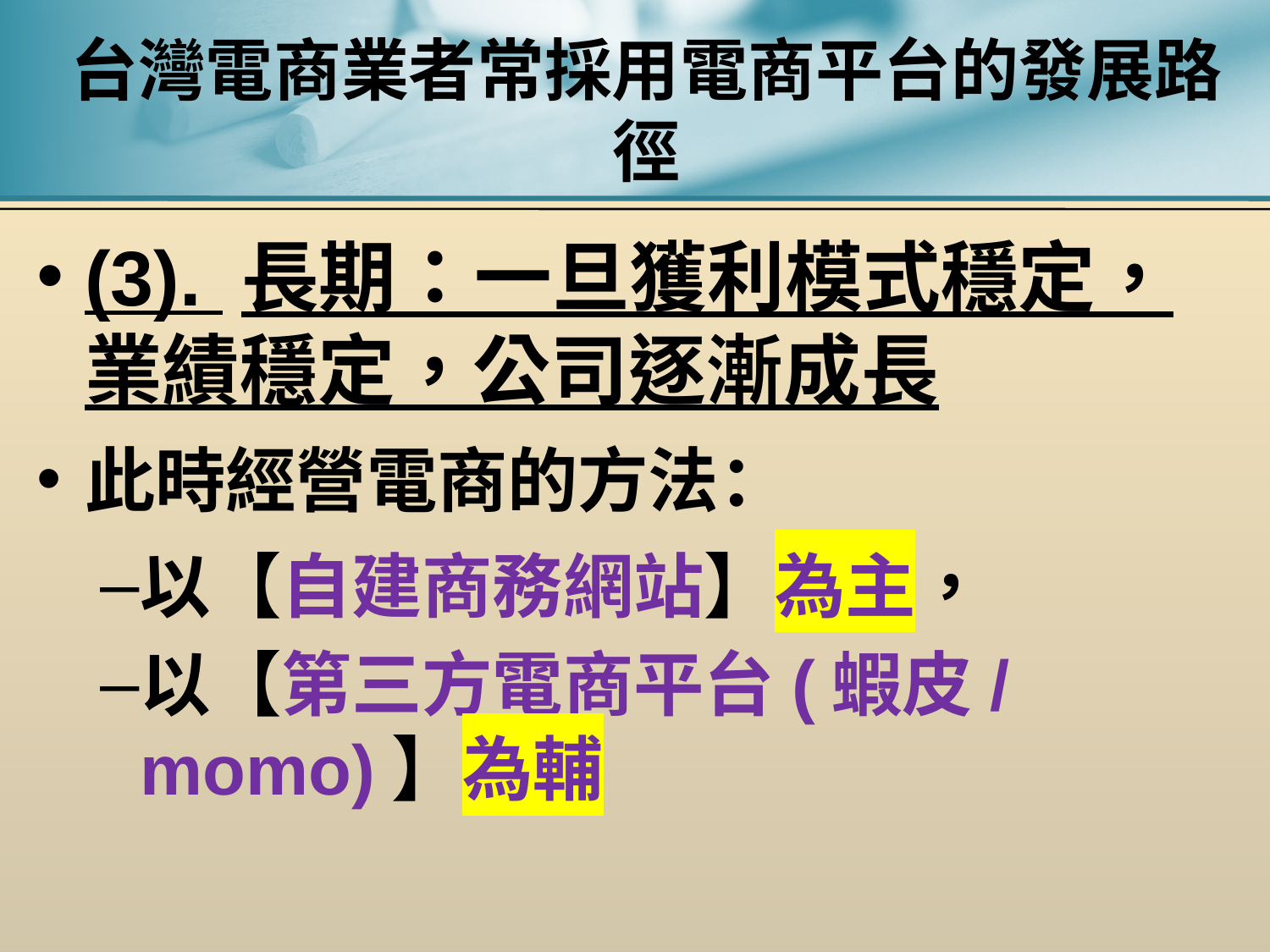

# 台灣電商業者常採用電商平台的發展路徑
(3). 長期：一旦獲利模式穩定，業績穩定，公司逐漸成長
此時經營電商的方法：
以【自建商務網站】為主，
以【第三方電商平台(蝦皮/momo)】為輔